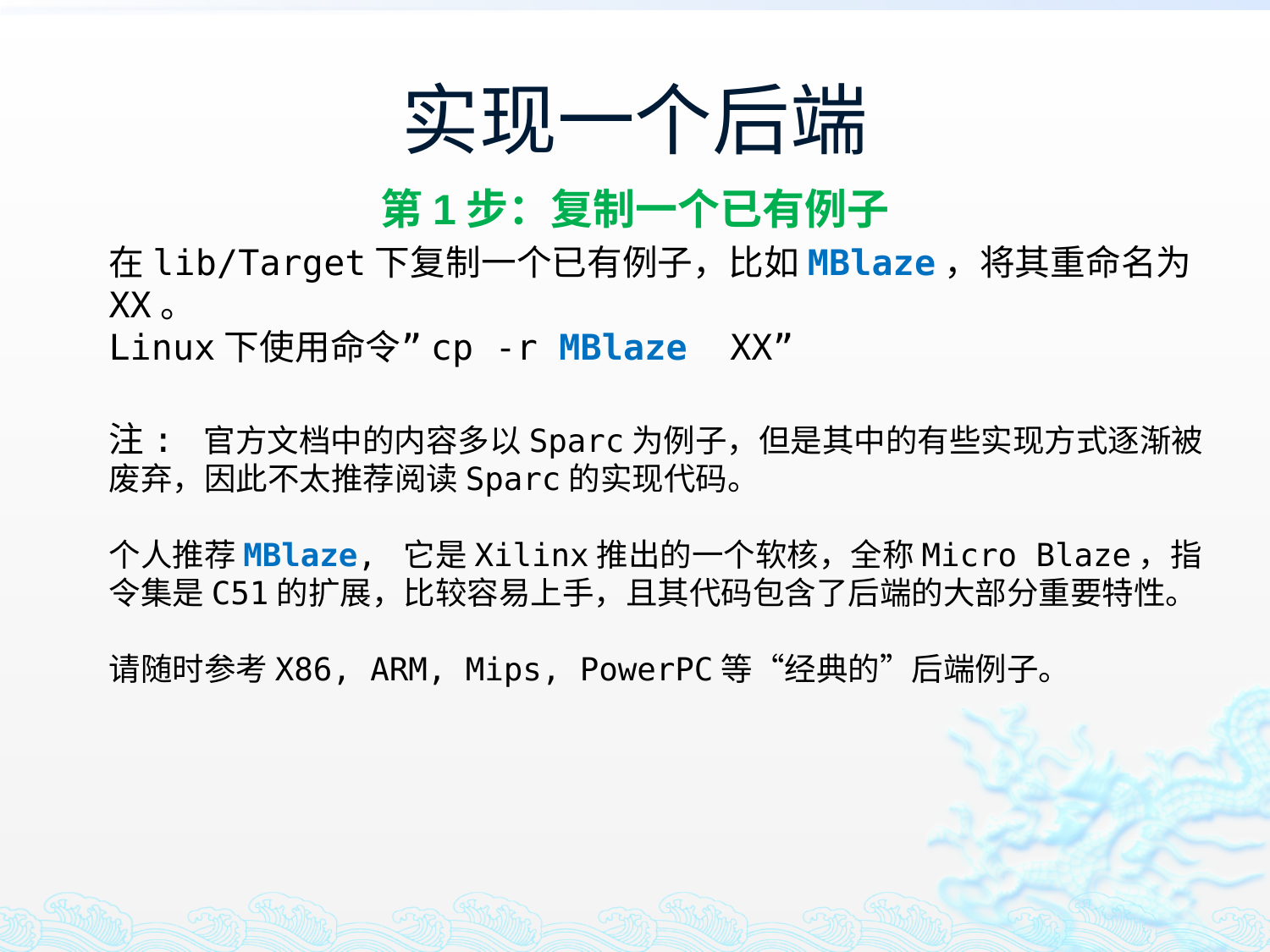

# 实现一个后端
第1步：复制一个已有例子
	在lib/Target下复制一个已有例子，比如MBlaze，将其重命名为XX。
Linux下使用命令”cp -r MBlaze  XX”
	注: 官方文档中的内容多以Sparc为例子，但是其中的有些实现方式逐渐被废弃，因此不太推荐阅读Sparc的实现代码。
个人推荐MBlaze, 它是Xilinx推出的一个软核，全称Micro Blaze，指令集是C51的扩展，比较容易上手，且其代码包含了后端的大部分重要特性。
请随时参考X86, ARM, Mips, PowerPC等“经典的”后端例子。